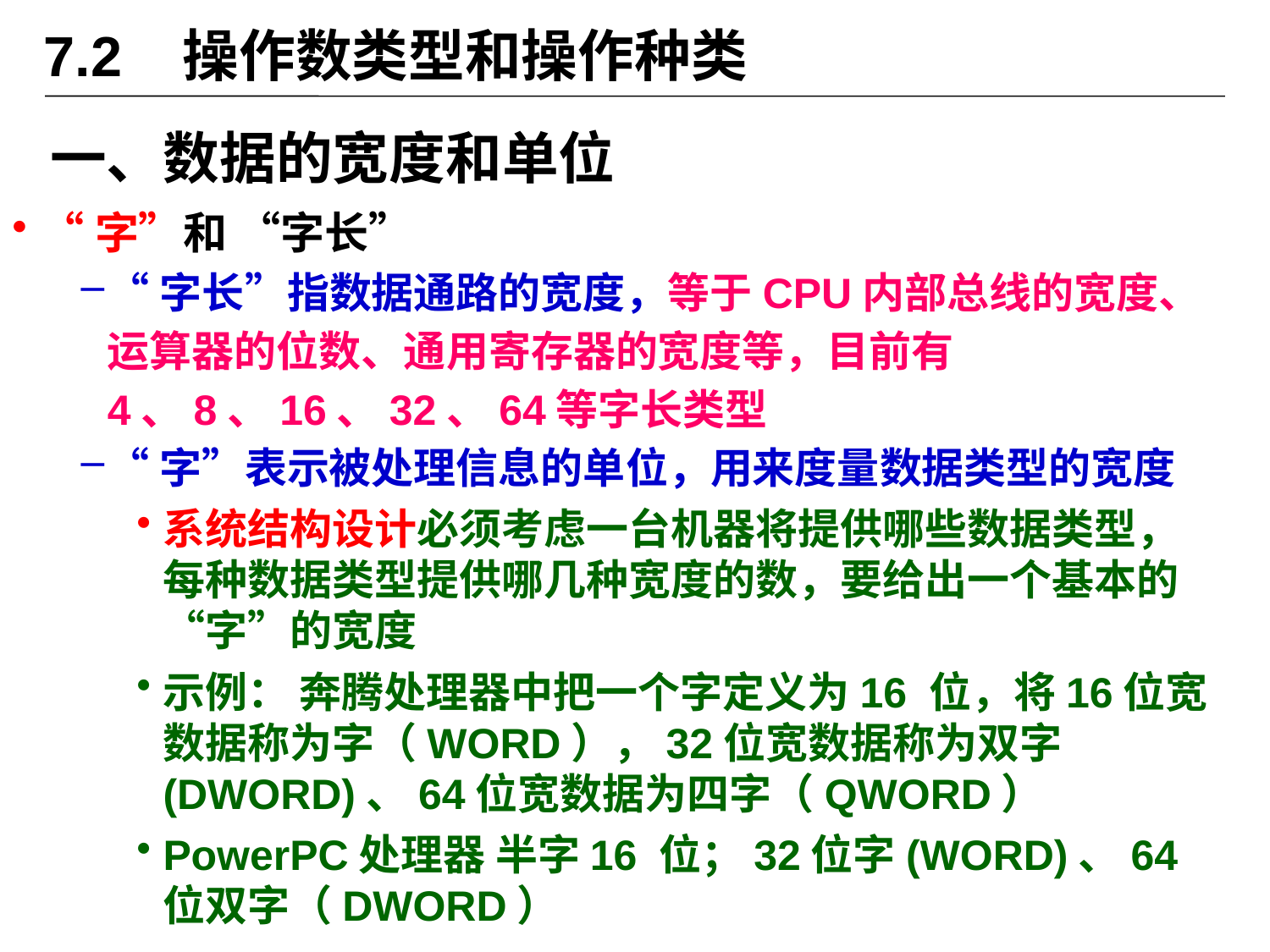

7.2   操作数类型和操作种类
一、数据的宽度和单位
“字”和 “字长”
“字长”指数据通路的宽度，等于CPU内部总线的宽度、运算器的位数、通用寄存器的宽度等，目前有4、8、16、32、64等字长类型
“字”表示被处理信息的单位，用来度量数据类型的宽度
系统结构设计必须考虑一台机器将提供哪些数据类型，每种数据类型提供哪几种宽度的数，要给出一个基本的“字”的宽度
示例： 奔腾处理器中把一个字定义为16 位，将16位宽数据称为字（WORD），32位宽数据称为双字(DWORD)、64位宽数据为四字（QWORD）
PowerPC处理器 半字16 位；32位字(WORD)、64位双字（DWORD）